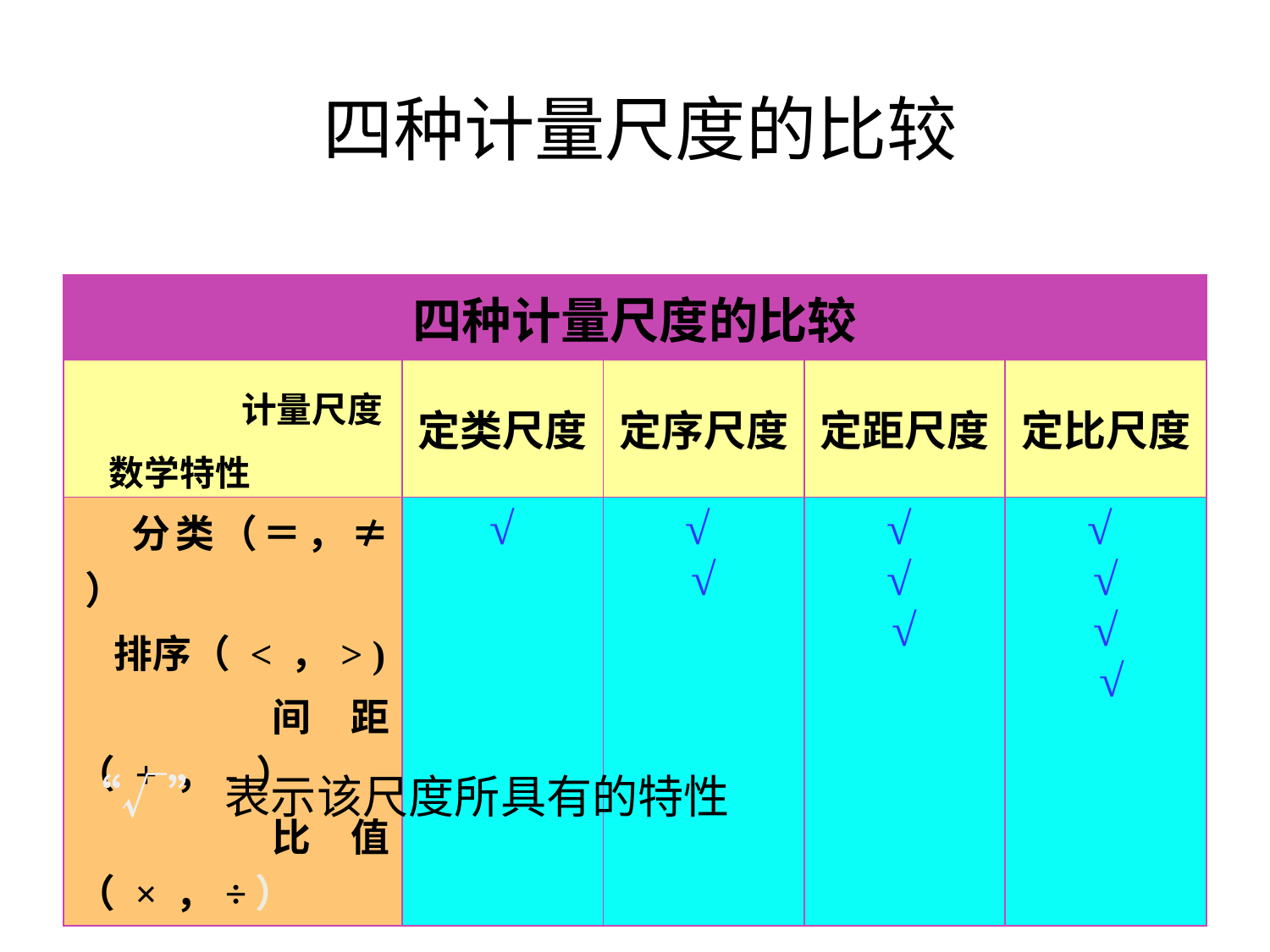

# 四种计量尺度的比较
| 四种计量尺度的比较 |  |  |  |  |
| --- | --- | --- | --- | --- |
|  | 定类尺度 | 定序尺度 | 定距尺度 | 定比尺度 |
| 分类（＝，≠ ） 排序（ < ，> ) 间距（ + ，- ） 比值（ × ，÷） | √ | √ √ | √ √ √ | √ √ √ √ |
计量尺度
数学特性
“√”表示该尺度所具有的特性